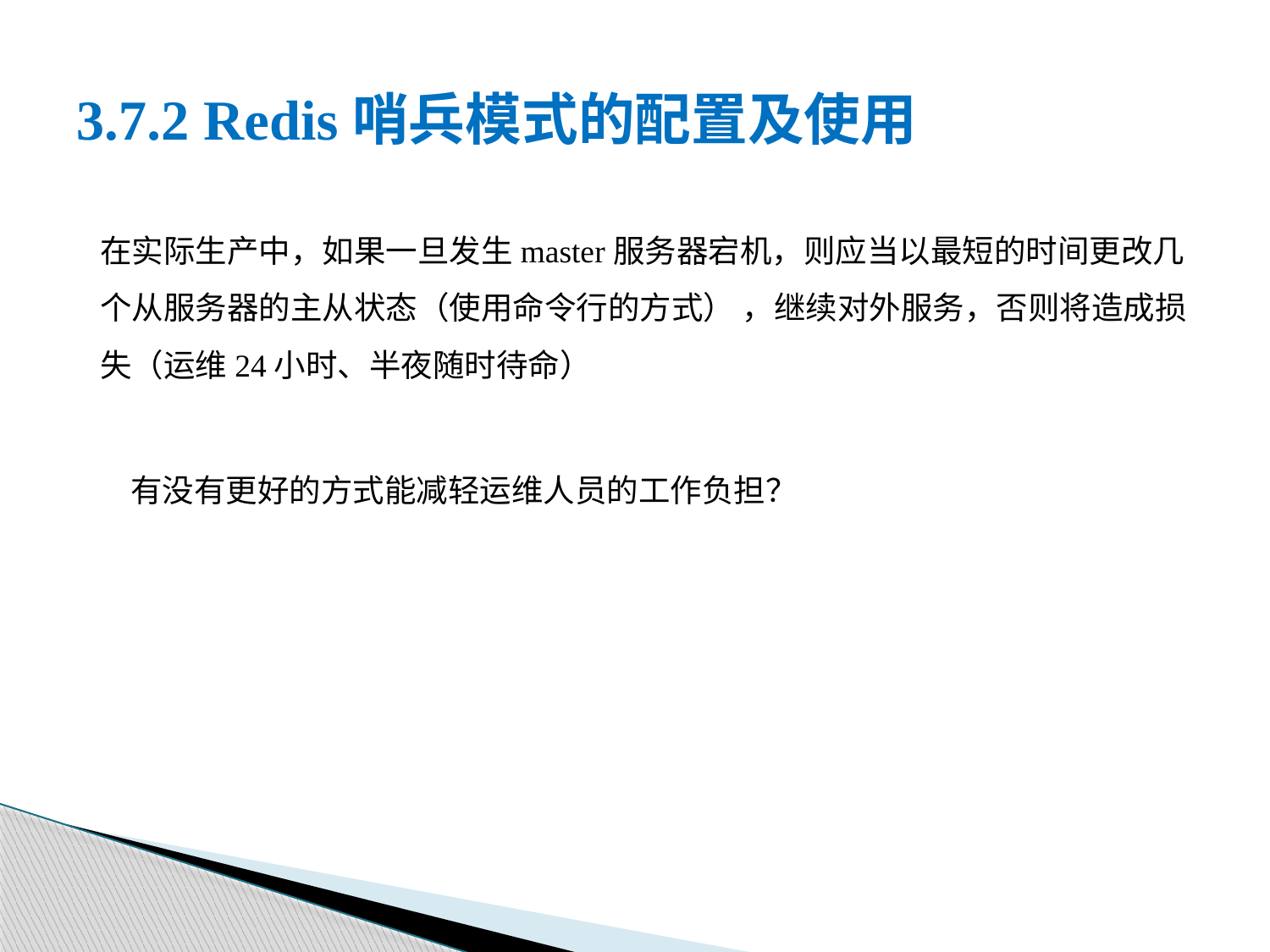

# 3.7.2 Redis哨兵模式的配置及使用
在实际生产中，如果一旦发生master服务器宕机，则应当以最短的时间更改几个从服务器的主从状态（使用命令行的方式） ，继续对外服务，否则将造成损失（运维24小时、半夜随时待命）

有没有更好的方式能减轻运维人员的工作负担？